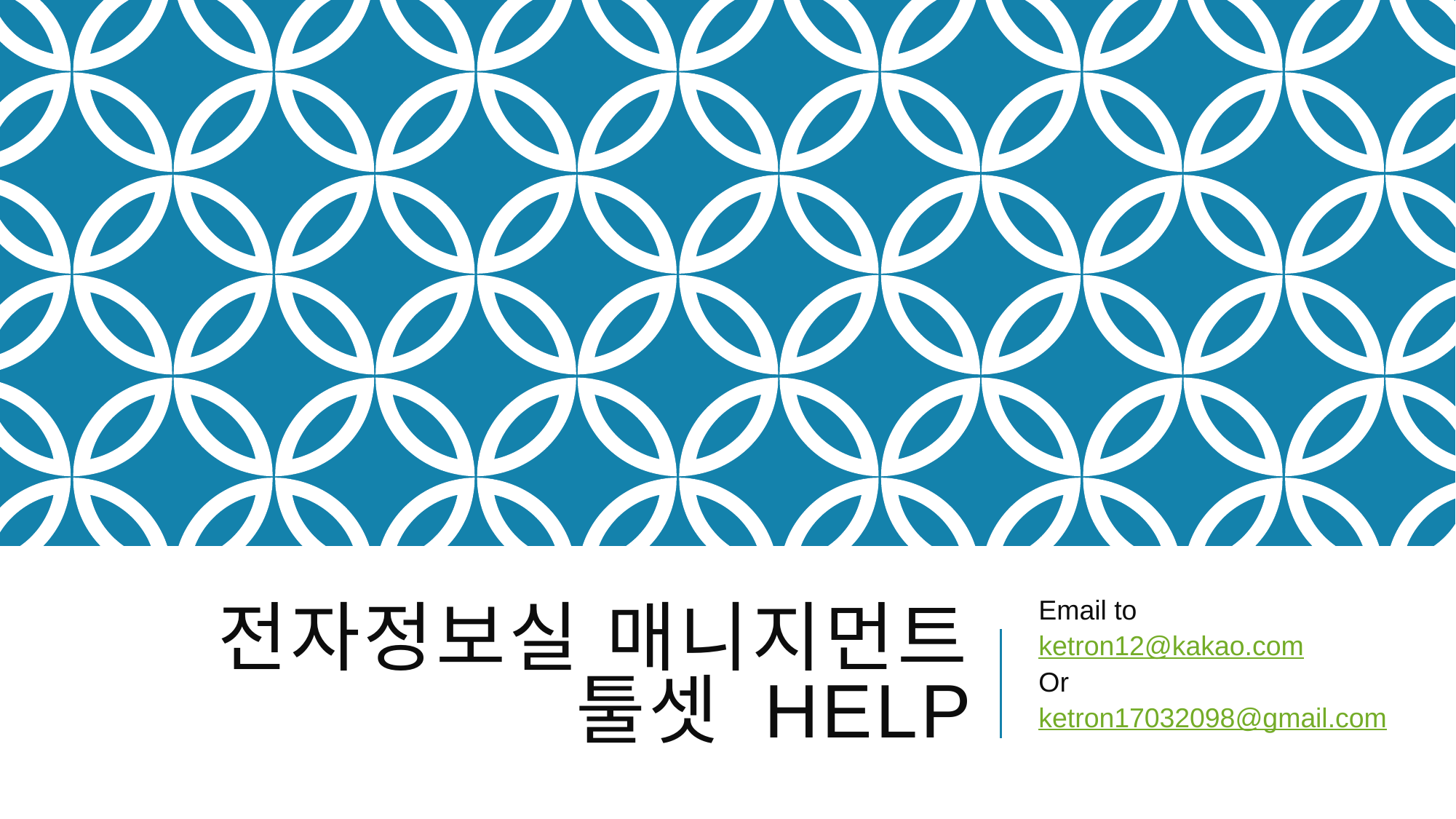

Email to
ketron12@kakao.com
Or
ketron17032098@gmail.com

# 전자정보실 매니지먼트 툴셋 HELP